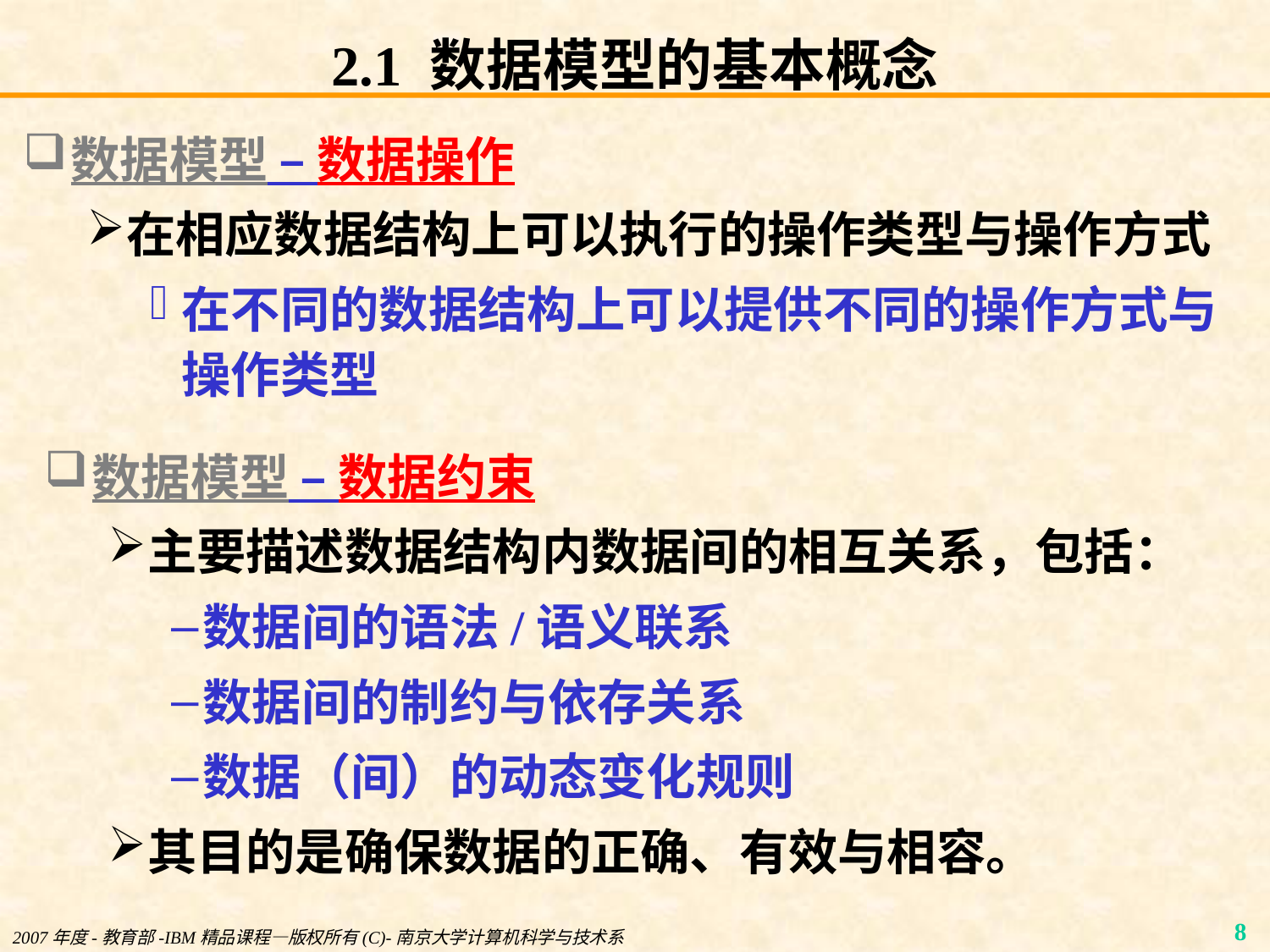

# 2.1 数据模型的基本概念
数据模型 – 数据操作
在相应数据结构上可以执行的操作类型与操作方式
在不同的数据结构上可以提供不同的操作方式与操作类型
数据模型 – 数据约束
主要描述数据结构内数据间的相互关系，包括：
数据间的语法/语义联系
数据间的制约与依存关系
数据（间）的动态变化规则
其目的是确保数据的正确、有效与相容。
8
2007年度-教育部-IBM精品课程—版权所有(C)-南京大学计算机科学与技术系